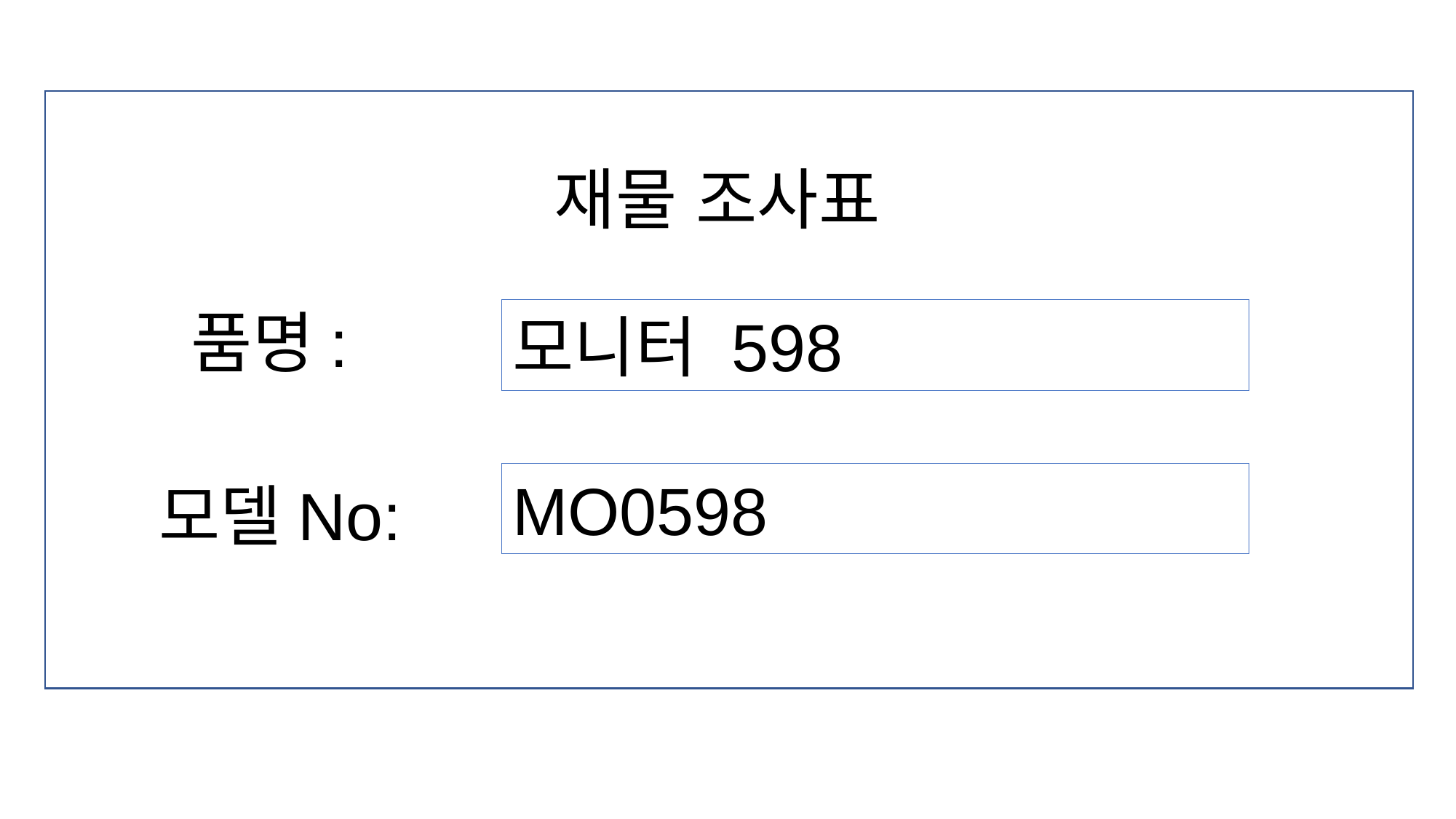

재물 조사표
품명:
모니터 598
MO0598
모델No: